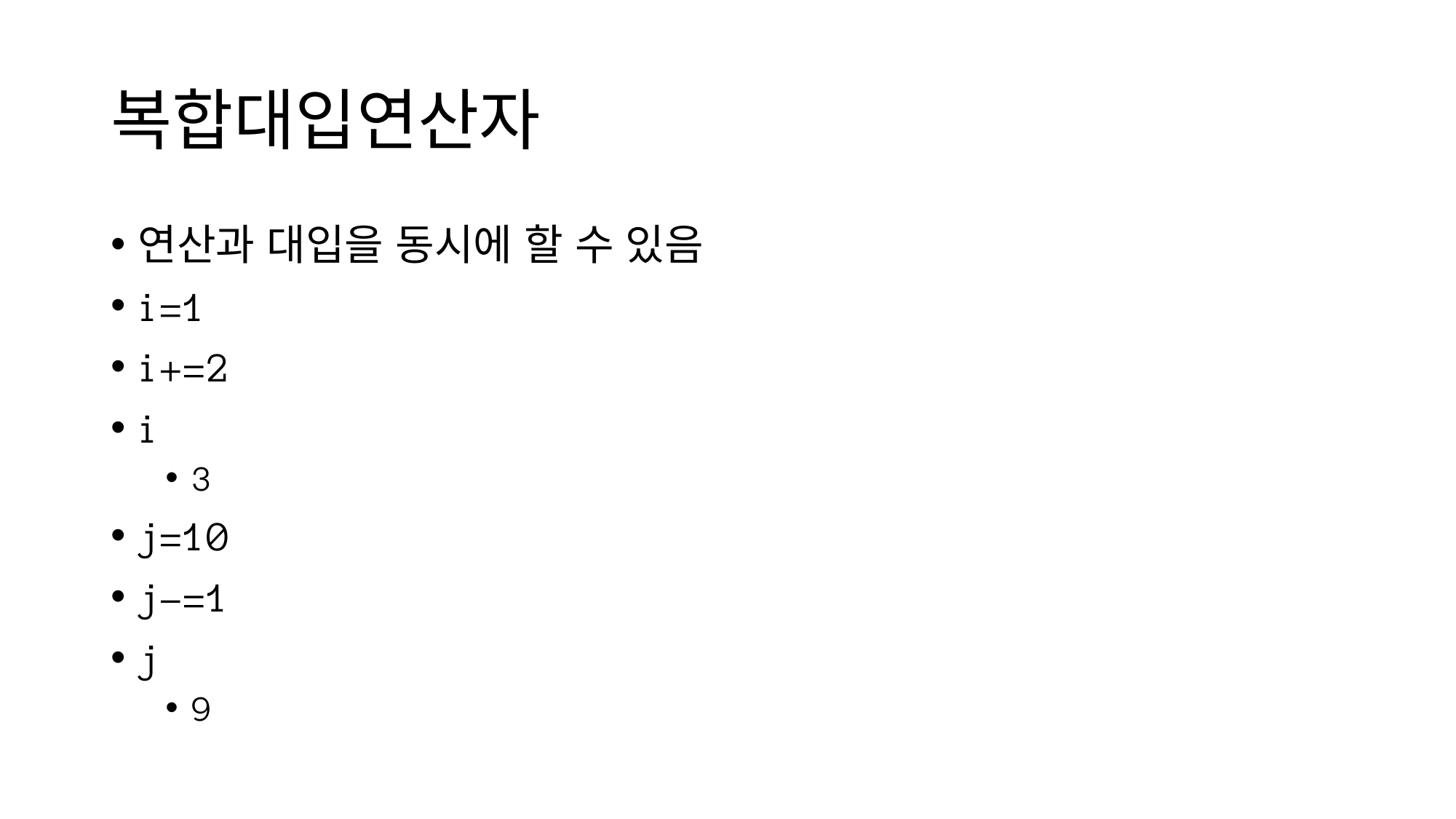

# 복합대입연산자
연산과 대입을 동시에 할 수 있음
i=1
i+=2
i
3
j=10
j-=1
j
9